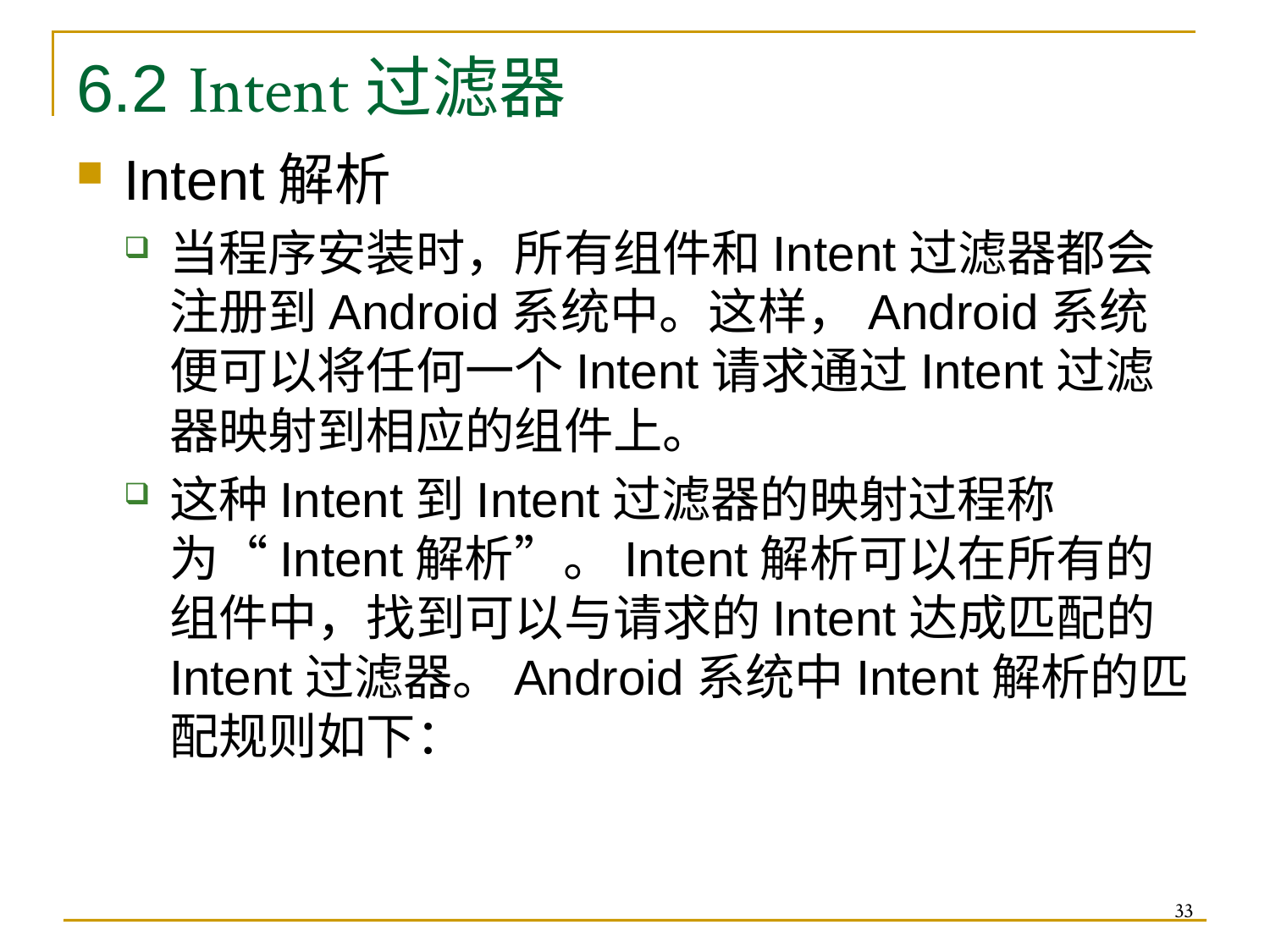

# 6.2 Intent过滤器
Intent解析
当程序安装时，所有组件和Intent过滤器都会注册到Android系统中。这样，Android系统便可以将任何一个Intent请求通过Intent过滤器映射到相应的组件上。
这种Intent到Intent过滤器的映射过程称为“Intent解析”。Intent解析可以在所有的组件中，找到可以与请求的Intent达成匹配的Intent过滤器。Android系统中Intent解析的匹配规则如下：
33